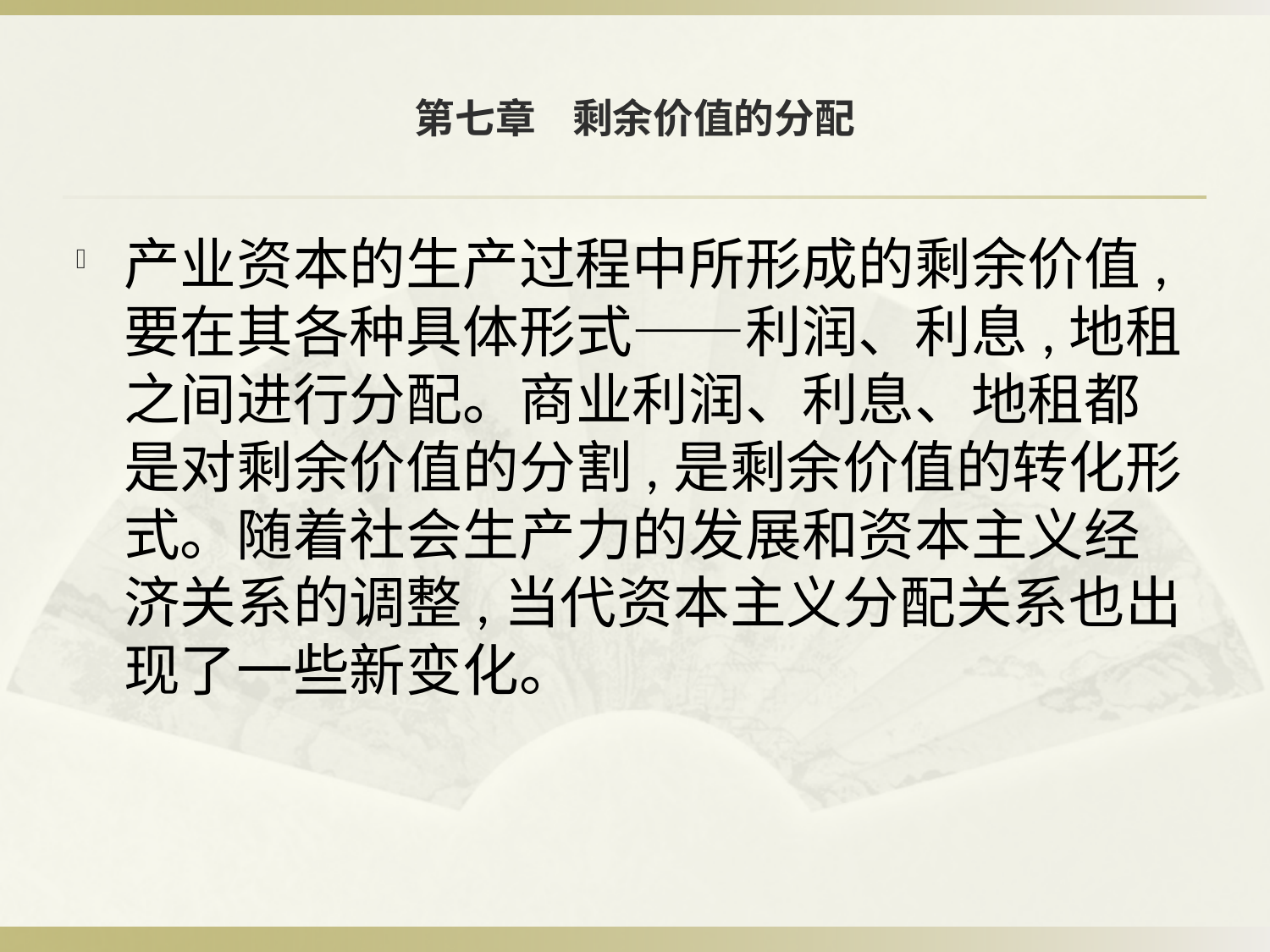

# 第七章    剩余价值的分配
产业资本的生产过程中所形成的剩余价值,要在其各种具体形式——利润、利息,地租之间进行分配。商业利润、利息、地租都是对剩余价值的分割,是剩余价值的转化形式。随着社会生产力的发展和资本主义经济关系的调整,当代资本主义分配关系也出现了一些新变化。